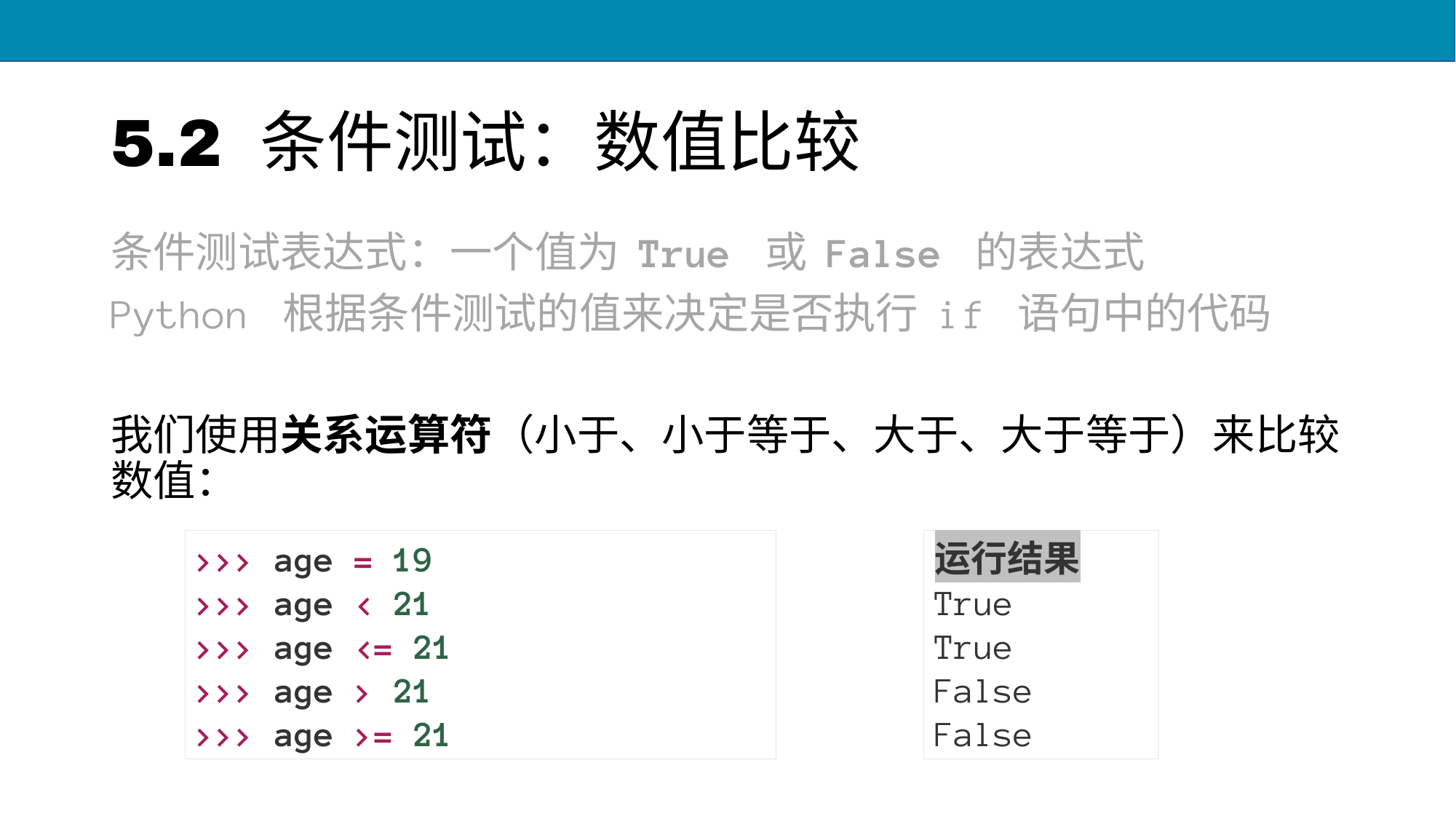

# 5.2 条件测试：数值比较
条件测试表达式：一个值为 True 或 False 的表达式
Python 根据条件测试的值来决定是否执行 if 语句中的代码

我们使用关系运算符（小于、小于等于、大于、大于等于）来比较数值：

>>> age = 19
>>> age < 21
>>> age <= 21
>>> age > 21
>>> age >= 21
运行结果
True
True
False
False